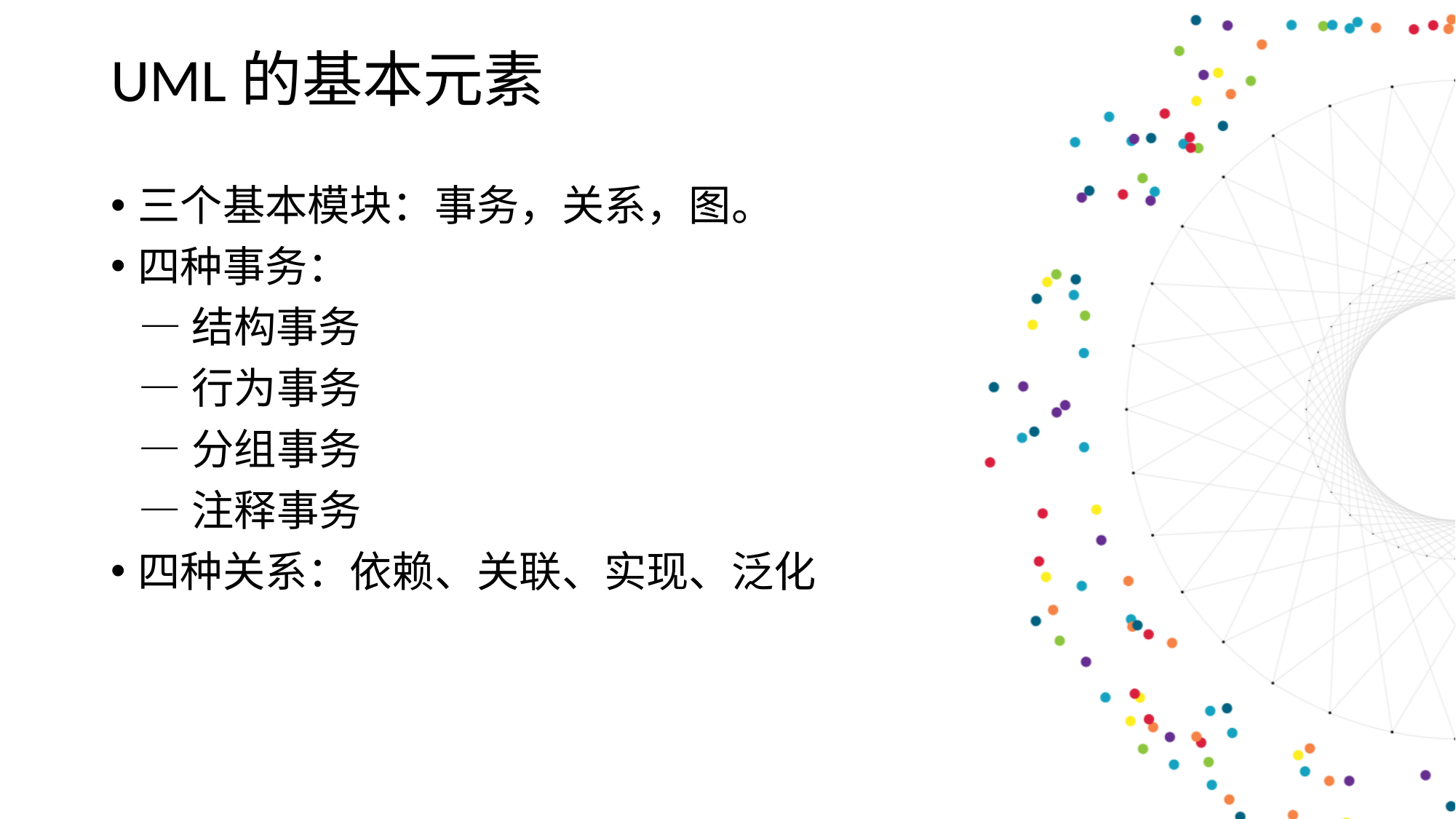

UML的基本元素
三个基本模块：事务，关系，图。
四种事务：
   —结构事务
   —行为事务
   —分组事务
   —注释事务
四种关系：依赖、关联、实现、泛化